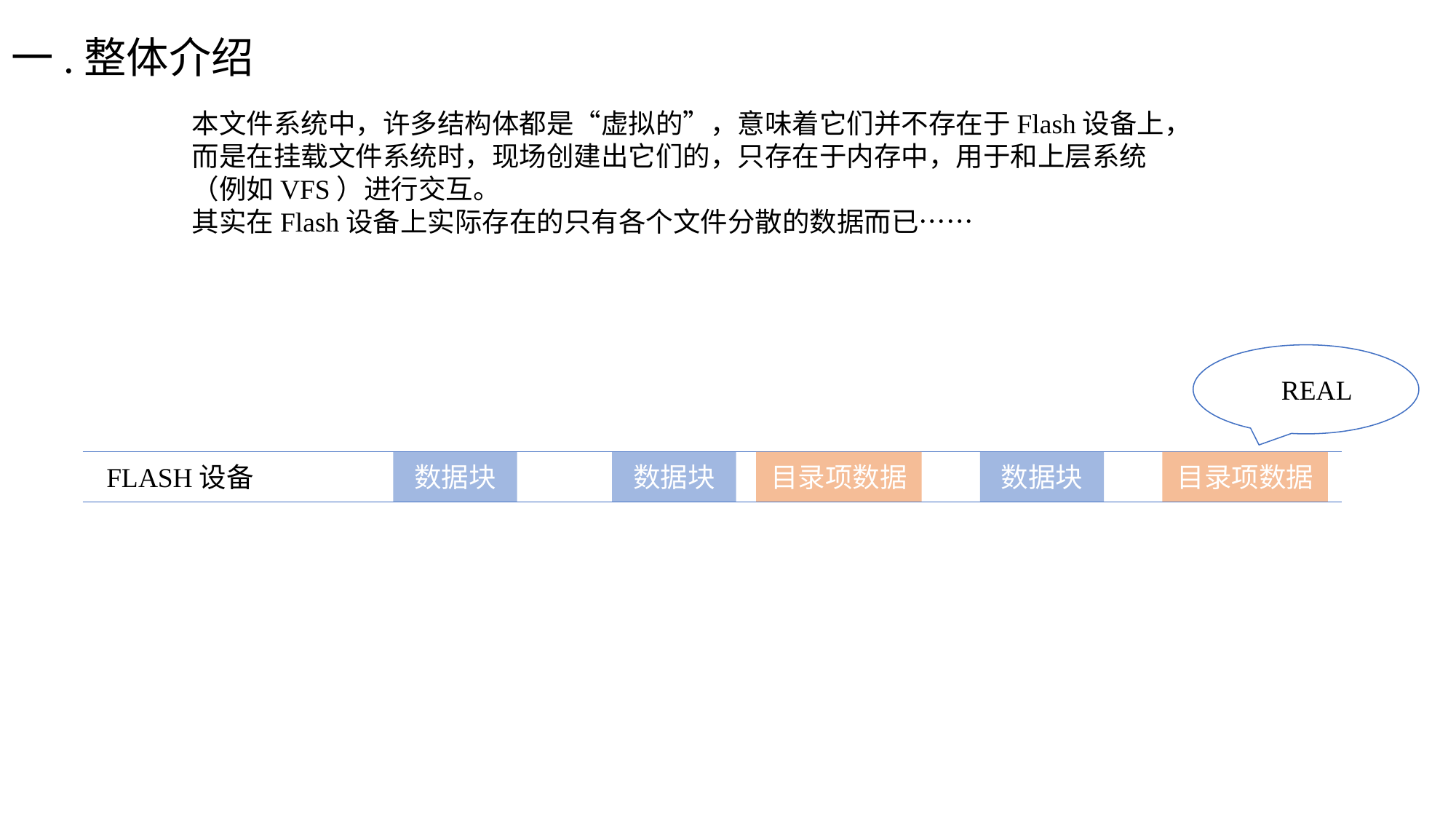

# 一.整体介绍
本文件系统中，许多结构体都是“虚拟的”，意味着它们并不存在于Flash设备上，而是在挂载文件系统时，现场创建出它们的，只存在于内存中，用于和上层系统（例如VFS）进行交互。
其实在Flash设备上实际存在的只有各个文件分散的数据而已……

REAL
数据块
数据块
目录项数据
数据块
目录项数据
FLASH设备